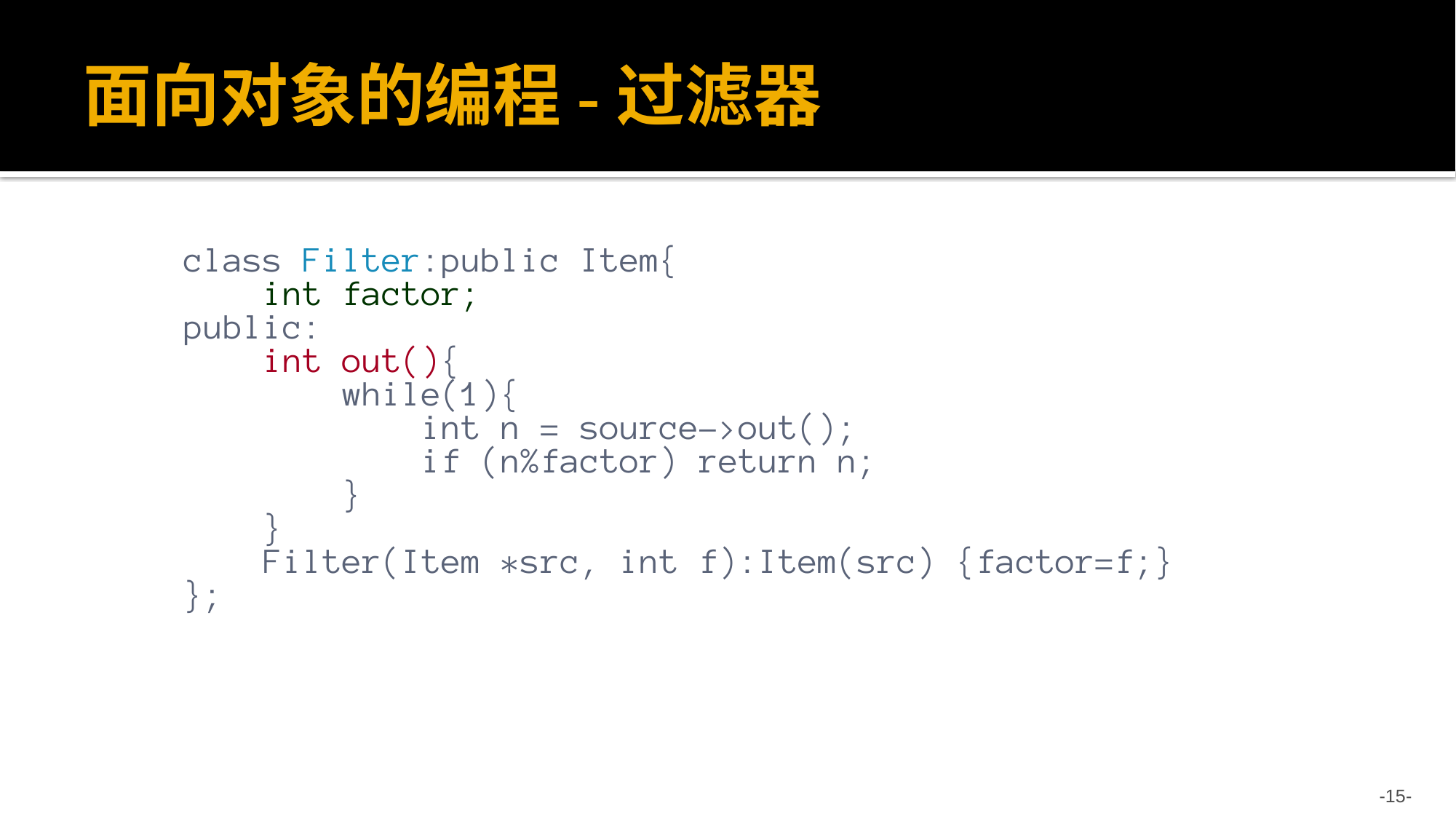

# 面向对象的编程-过滤器
class Filter:public Item{
    int factor;
public:
    int out(){
        while(1){
            int n = source->out();
            if (n%factor) return n;
        }
    }
    Filter(Item *src, int f):Item(src) {factor=f;}
};
-15-